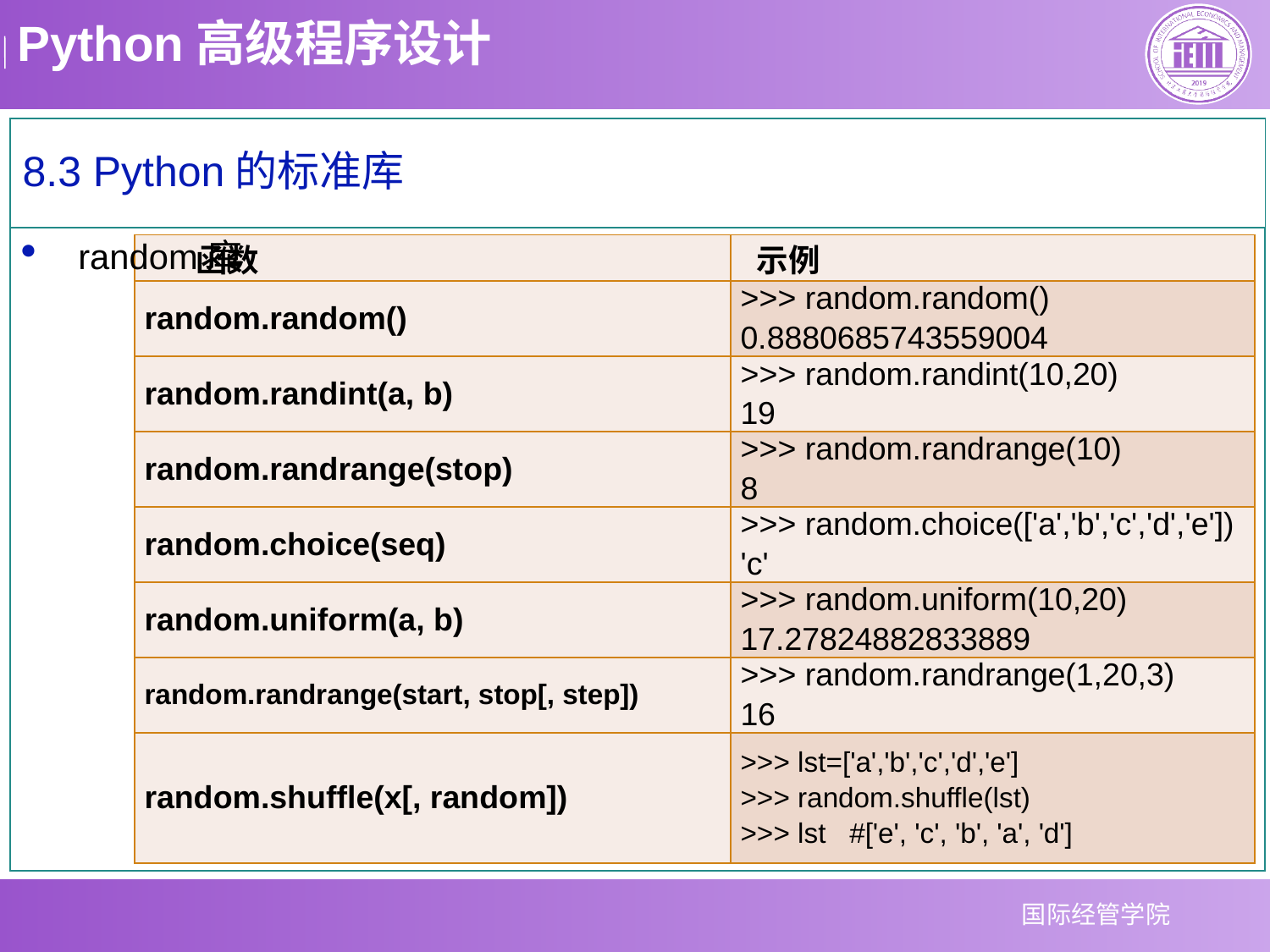

8.3 Python的标准库
random库

| 函数 | 示例 |
| --- | --- |
| random.random() | >>> random.random() 0.8880685743559004 |
| random.randint(a, b) | >>> random.randint(10,20) 19 |
| random.randrange(stop) | >>> random.randrange(10) 8 |
| random.choice(seq) | >>> random.choice(['a','b','c','d','e']) 'c' |
| random.uniform(a, b) | >>> random.uniform(10,20) 17.27824882833889 |
| random.randrange(start, stop[, step]) | >>> random.randrange(1,20,3) 16 |
| random.shuffle(x[, random]) | >>> lst=['a','b','c','d','e'] >>> random.shuffle(lst) >>> lst #['e', 'c', 'b', 'a', 'd'] |